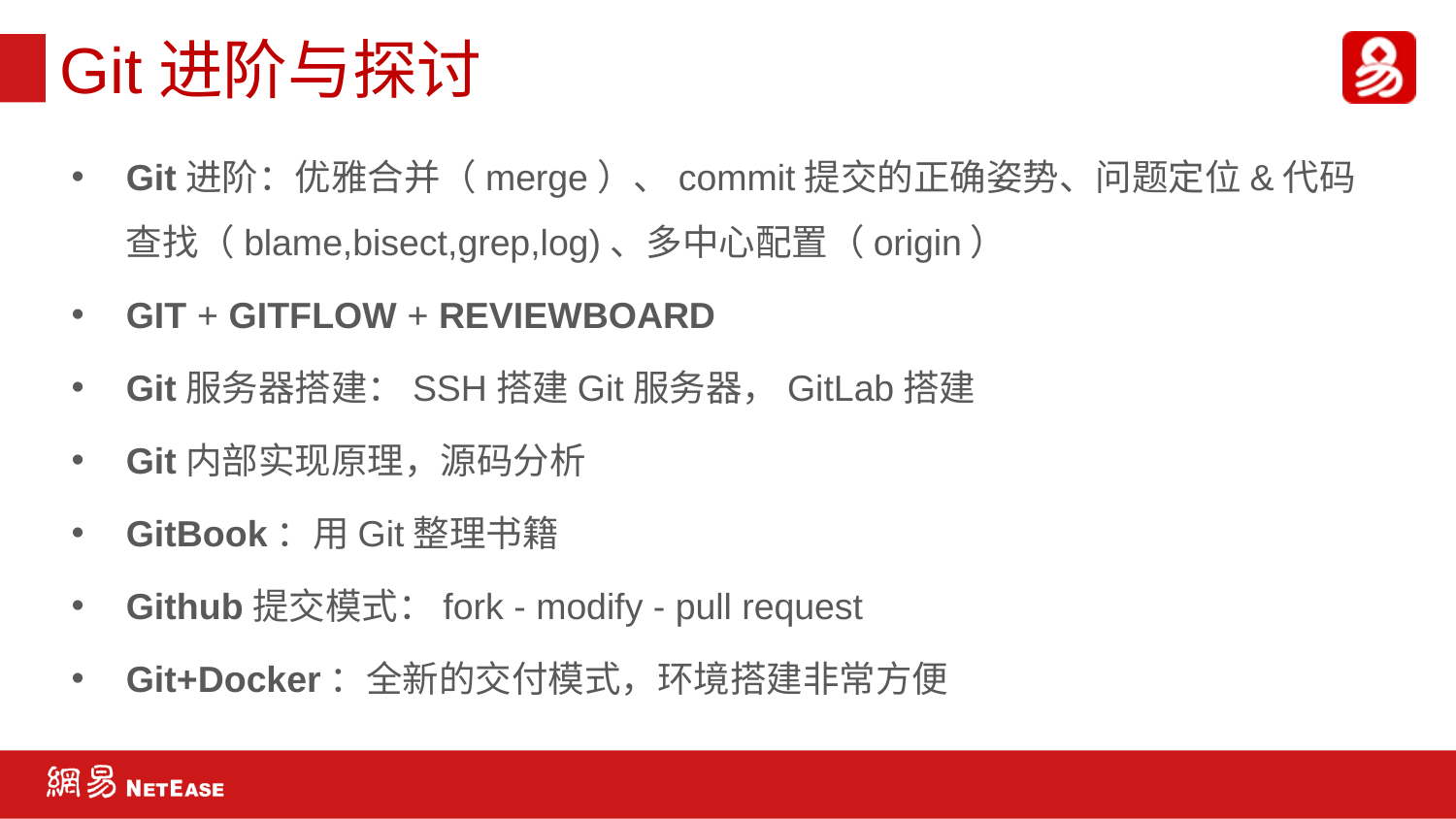

# Git进阶与探讨
Git进阶：优雅合并（merge）、commit提交的正确姿势、问题定位&代码查找（blame,bisect,grep,log)、多中心配置（origin）
GIT + GITFLOW + REVIEWBOARD
Git服务器搭建：SSH搭建Git服务器，GitLab搭建
Git内部实现原理，源码分析
GitBook：用Git整理书籍
Github提交模式：fork - modify - pull request
Git+Docker：全新的交付模式，环境搭建非常方便